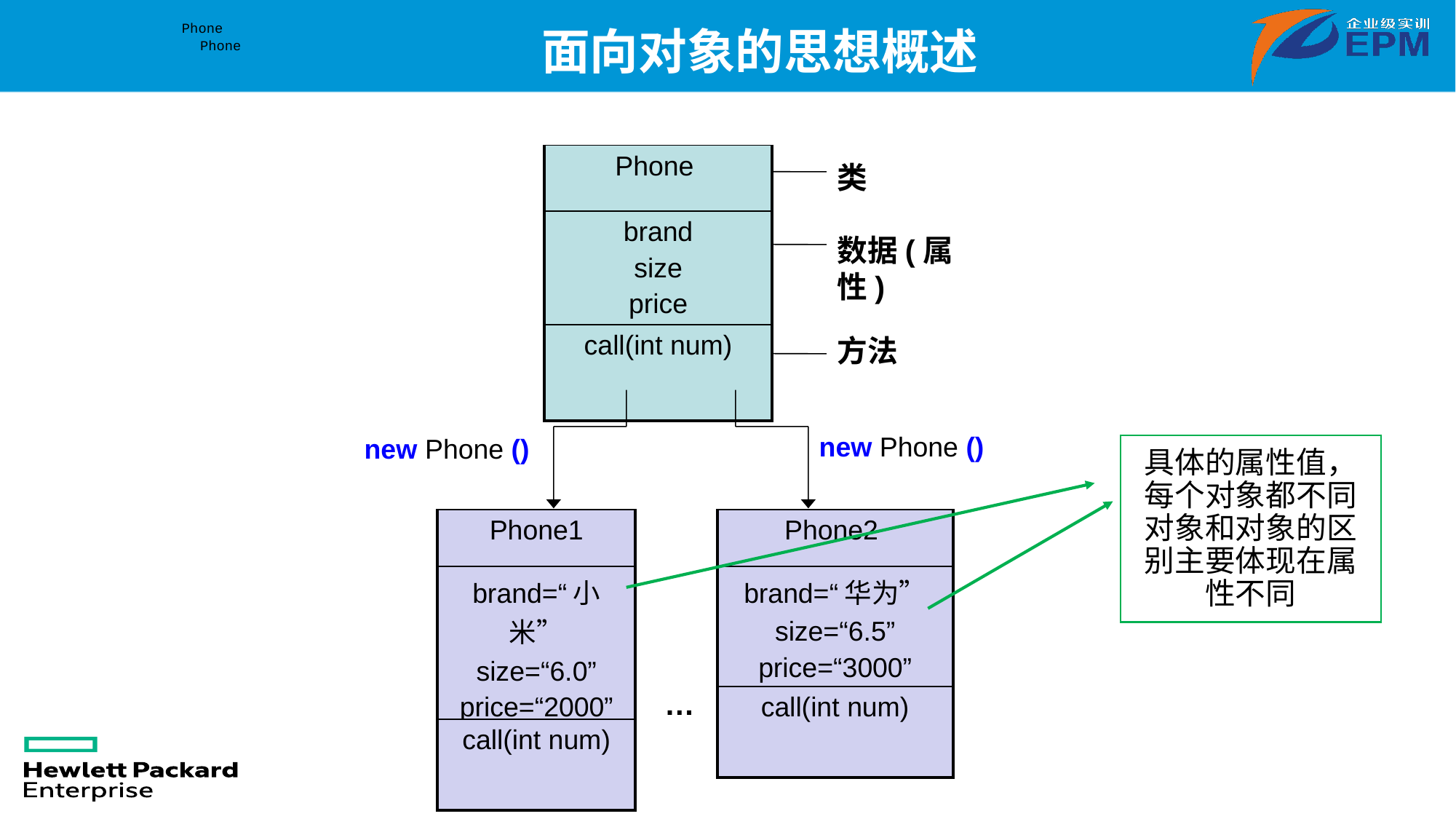

# 面向对象的思想概述
Phone
Phone
| Phone |
| --- |
| brand size price |
| call(int num) |
类

数据(属性)

方法

new Phone ()
new Phone ()

具体的属性值，每个对象都不同
对象和对象的区别主要体现在属性不同
| Phone2 |
| --- |
| brand=“华为” size=“6.5” price=“3000” |
| call(int num) |
| Phone1 |
| --- |
| brand=“小米” size=“6.0” price=“2000” |
| call(int num) |
…